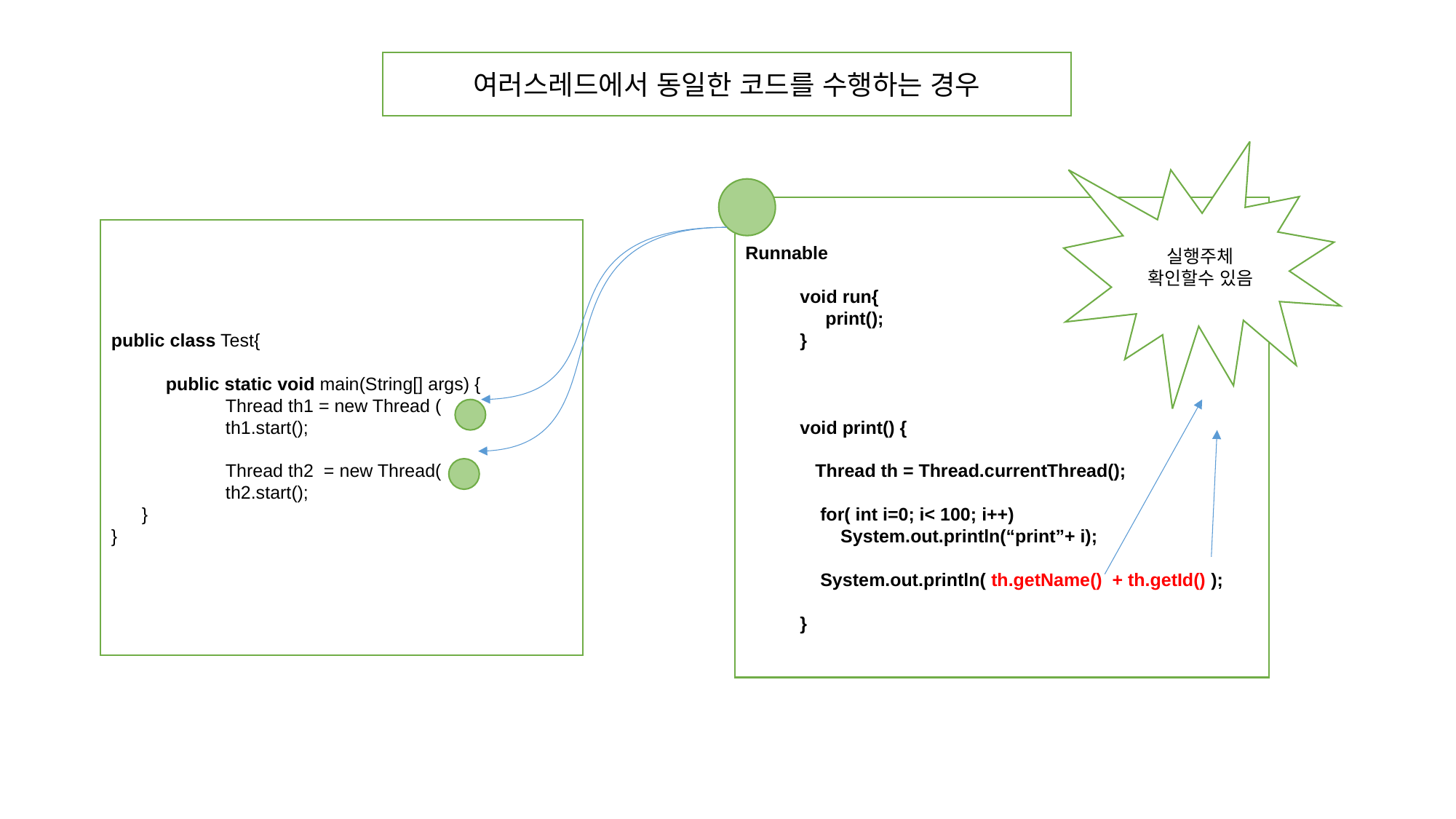

여러스레드에서 동일한 코드를 수행하는 경우
실행주체
확인할수 있음

Runnable

void run{
     print();
}

void print() {

   Thread th = Thread.currentThread();

    for( int i=0; i< 100; i++)
        System.out.println(“print”+ i);

    System.out.println( th.getName()  + th.getId() );

}
public class Test{

public static void main(String[] args) {
 Thread th1 = new Thread (      );
 th1.start();

 Thread th2  = new Thread(     );
 th2.start();
      }
}